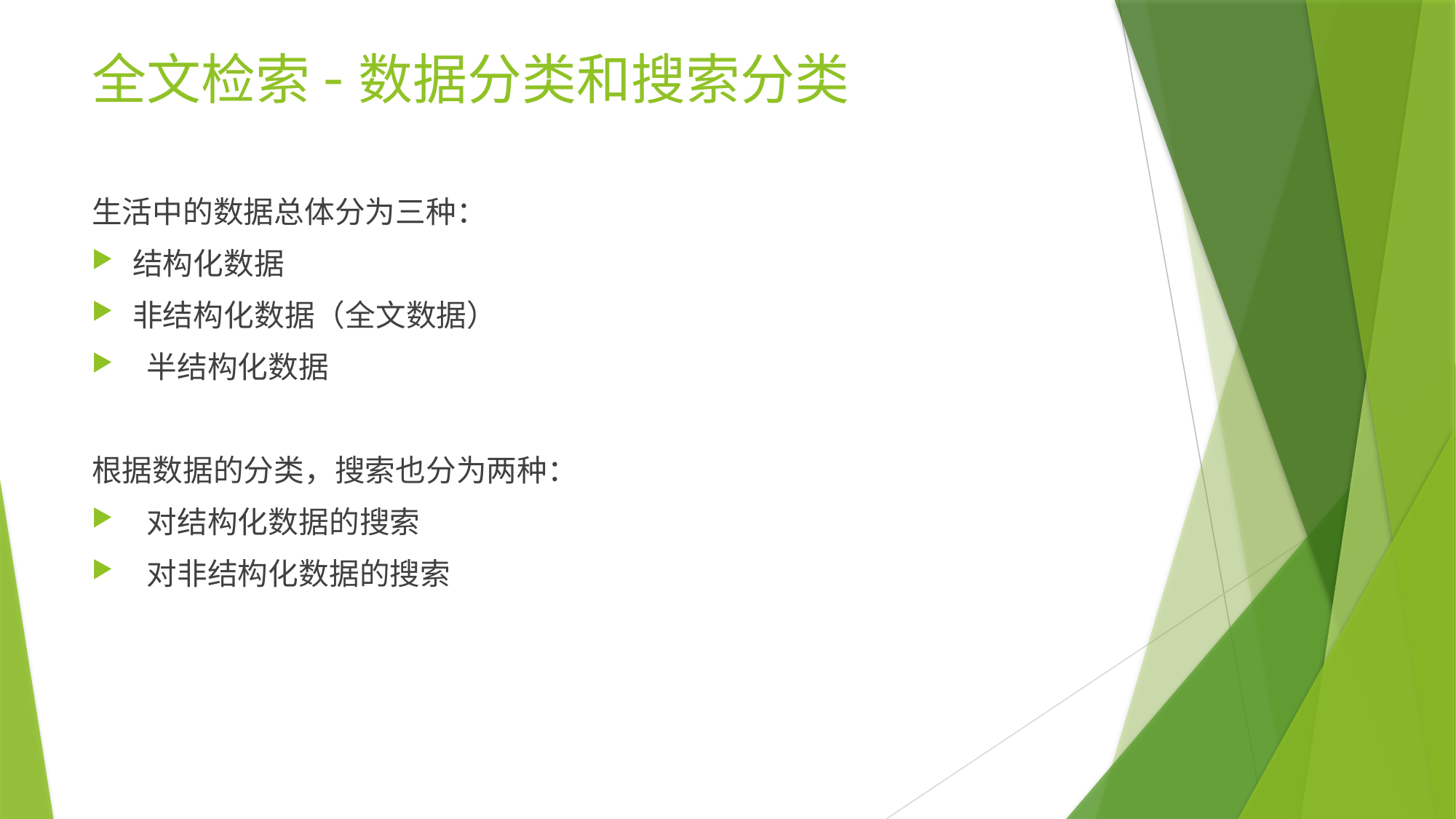

# 全文检索-数据分类和搜索分类
生活中的数据总体分为三种：
结构化数据
非结构化数据（全文数据）
 半结构化数据

根据数据的分类，搜索也分为两种：
 对结构化数据的搜索
 对非结构化数据的搜索